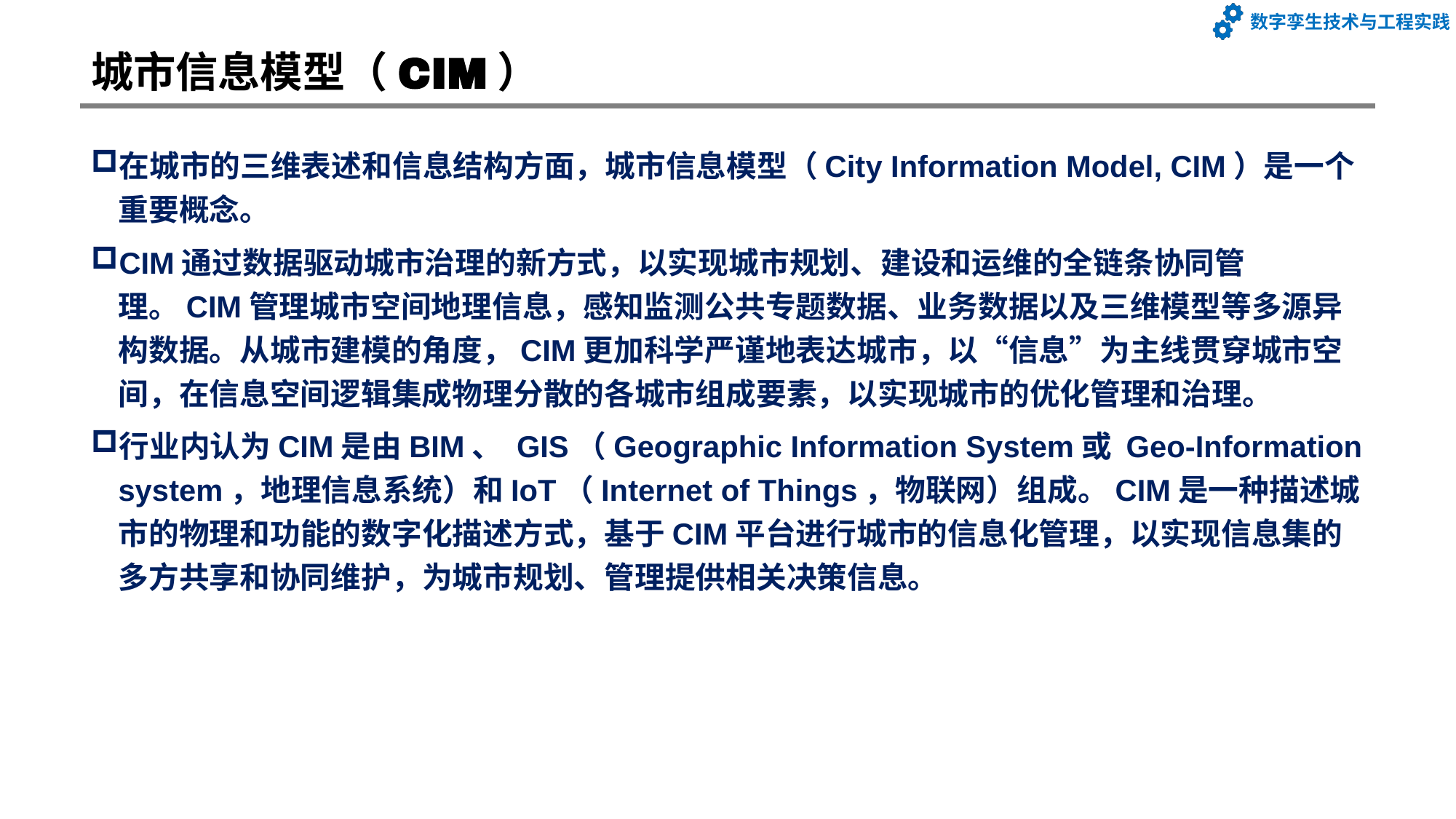

# 城市信息模型（CIM）
在城市的三维表述和信息结构方面，城市信息模型（City Information Model, CIM）是一个重要概念。
CIM通过数据驱动城市治理的新方式，以实现城市规划、建设和运维的全链条协同管理。CIM管理城市空间地理信息，感知监测公共专题数据、业务数据以及三维模型等多源异构数据。从城市建模的角度，CIM更加科学严谨地表达城市，以“信息”为主线贯穿城市空间，在信息空间逻辑集成物理分散的各城市组成要素，以实现城市的优化管理和治理。
行业内认为CIM是由BIM、 GIS（Geographic Information System或 Geo-Information system，地理信息系统）和IoT（Internet of Things，物联网）组成。CIM是一种描述城市的物理和功能的数字化描述方式，基于CIM平台进行城市的信息化管理，以实现信息集的多方共享和协同维护，为城市规划、管理提供相关决策信息。